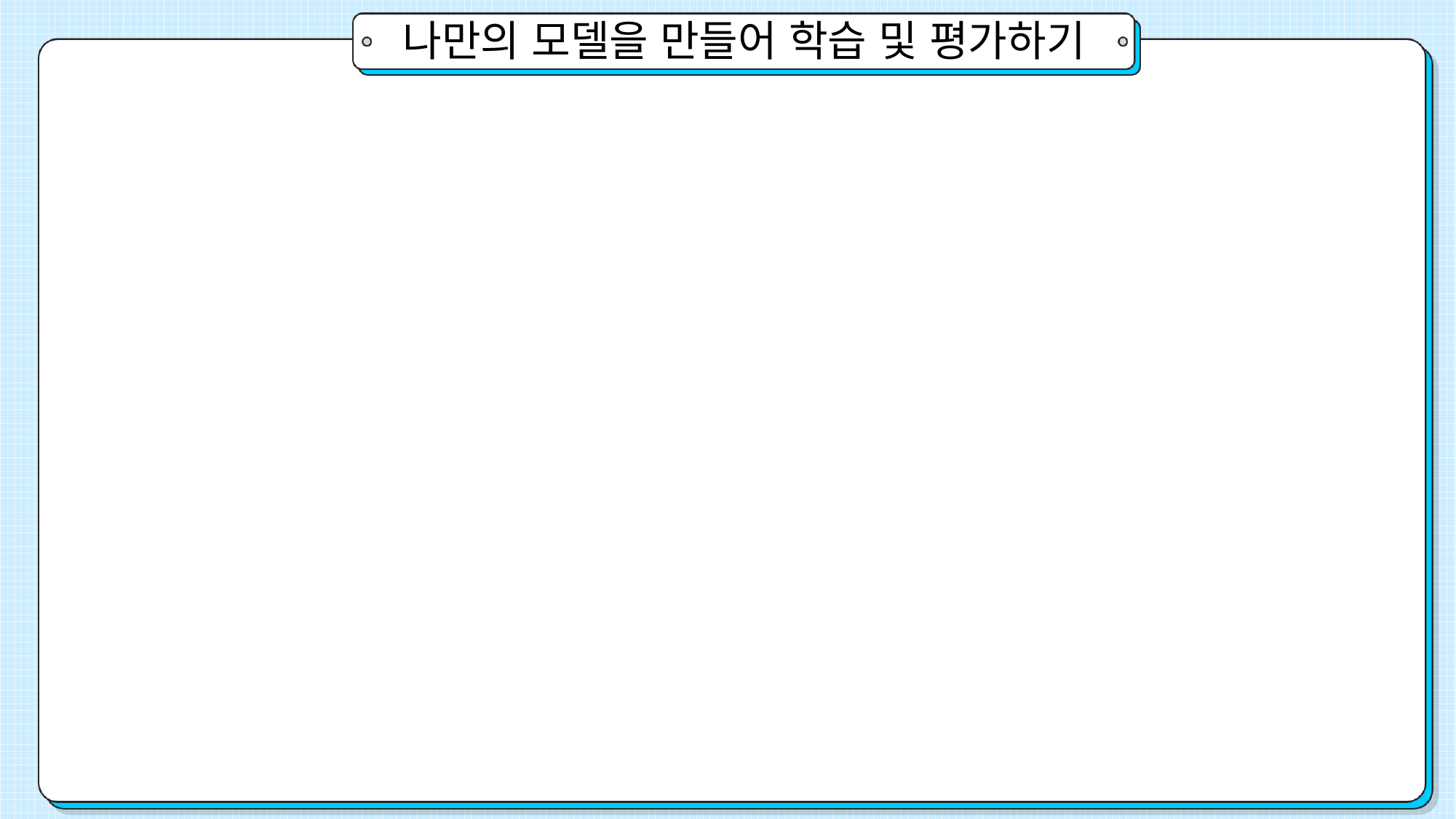

# 나만의 모델을 만들어 학습 및 평가하기